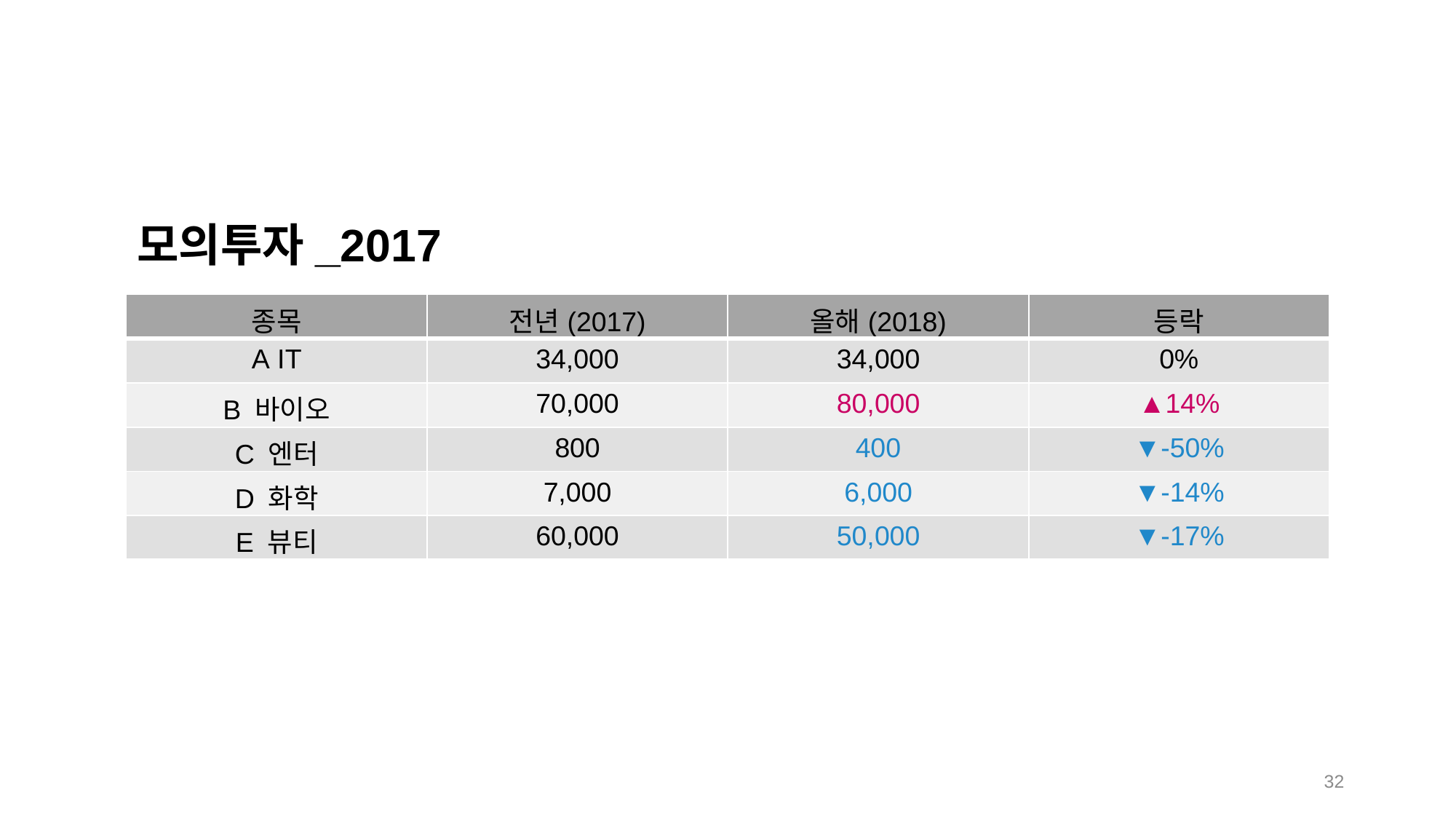

모의투자_2017
| 종목 | 전년(2017) | 올해(2018) | 등락 |
| --- | --- | --- | --- |
| A IT | 34,000 | 34,000 | 0% |
| B 바이오 | 70,000 | 80,000 | ▲14% |
| C 엔터 | 800 | 400 | ▼-50% |
| D 화학 | 7,000 | 6,000 | ▼-14% |
| E 뷰티 | 60,000 | 50,000 | ▼-17% |
32